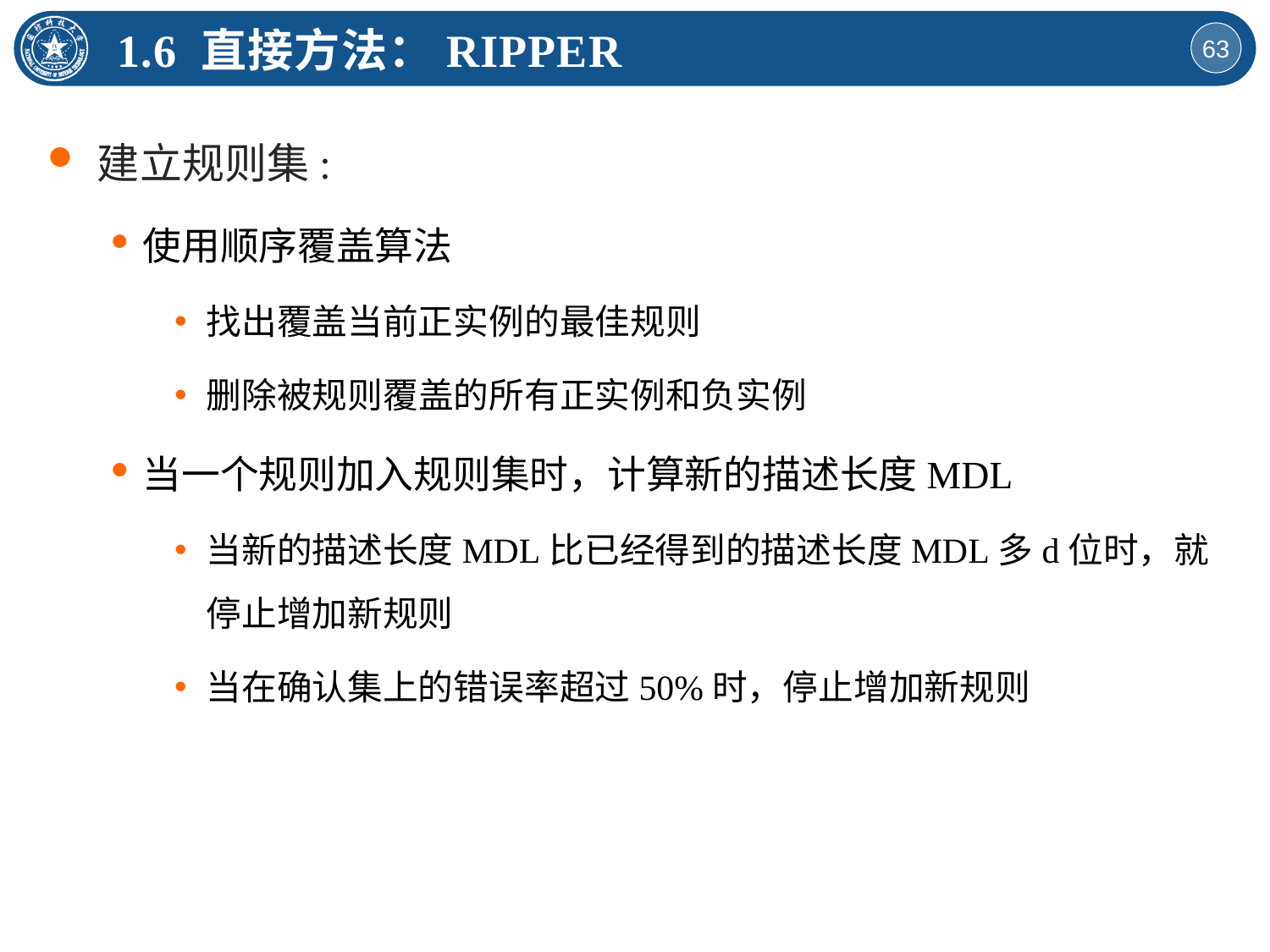

1.6 直接方法：RIPPER
建立规则集:
使用顺序覆盖算法
找出覆盖当前正实例的最佳规则
删除被规则覆盖的所有正实例和负实例
当一个规则加入规则集时，计算新的描述长度MDL
当新的描述长度MDL比已经得到的描述长度MDL多d位时，就停止增加新规则
当在确认集上的错误率超过50%时，停止增加新规则